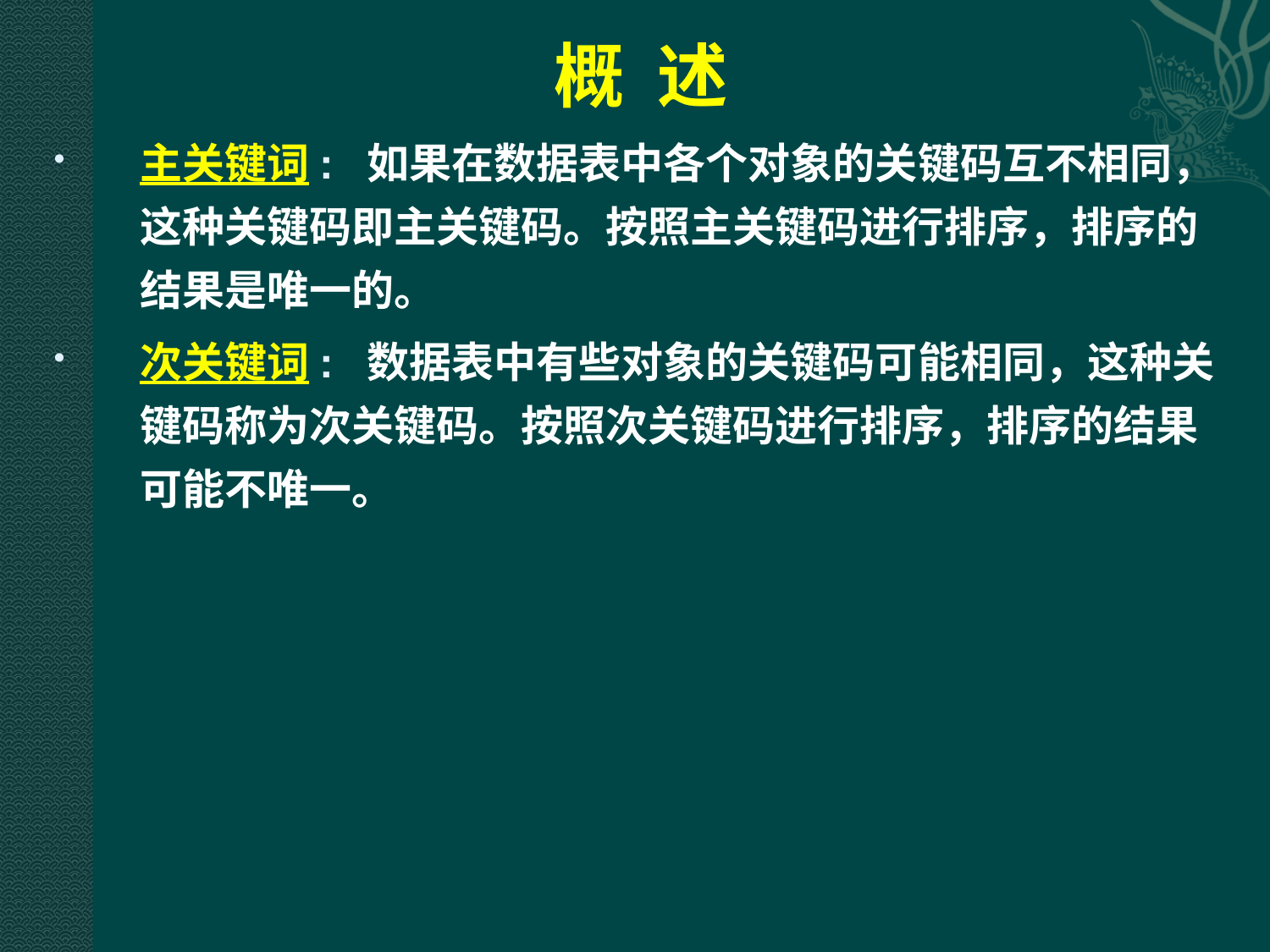

概  述
主关键词:  如果在数据表中各个对象的关键码互不相同，这种关键码即主关键码。按照主关键码进行排序，排序的结果是唯一的。
次关键词:  数据表中有些对象的关键码可能相同，这种关键码称为次关键码。按照次关键码进行排序，排序的结果可能不唯一。